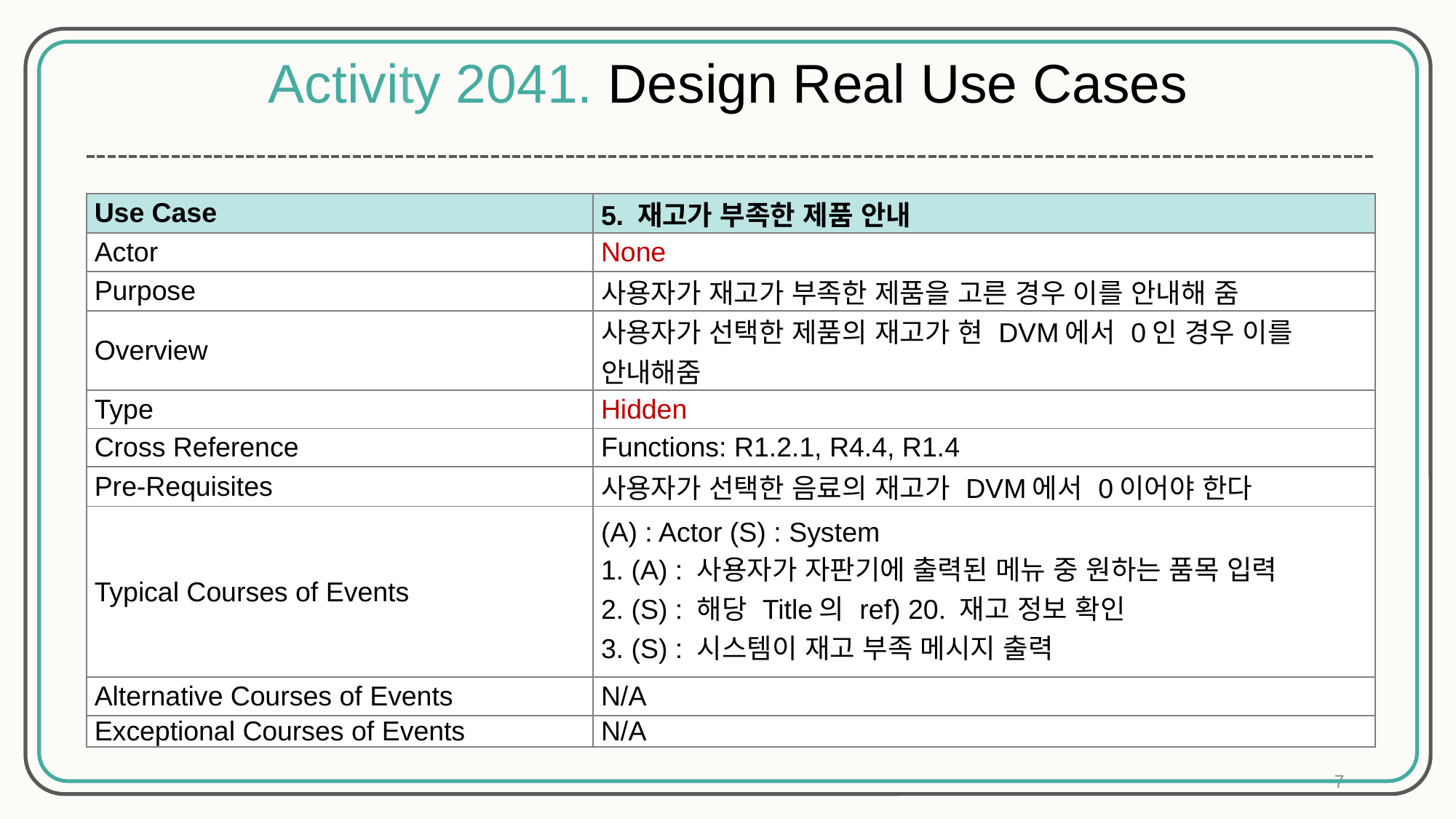

Activity 2041. Design Real Use Cases
| Use Case | 5. 재고가 부족한 제품 안내 |
| --- | --- |
| Actor | None |
| Purpose | 사용자가 재고가 부족한 제품을 고른 경우 이를 안내해 줌 |
| Overview | 사용자가 선택한 제품의 재고가 현 DVM에서 0인 경우 이를 안내해줌 |
| Type | Hidden |
| Cross Reference | Functions: R1.2.1, R4.4, R1.4 |
| Pre-Requisites | 사용자가 선택한 음료의 재고가 DVM에서 0이어야 한다 |
| Typical Courses of Events | (A) : Actor (S) : System 1. (A) : 사용자가 자판기에 출력된 메뉴 중 원하는 품목 입력 2. (S) : 해당 Title의 ref) 20. 재고 정보 확인 3. (S) : 시스템이 재고 부족 메시지 출력 |
| Alternative Courses of Events | N/A |
| Exceptional Courses of Events | N/A |
7